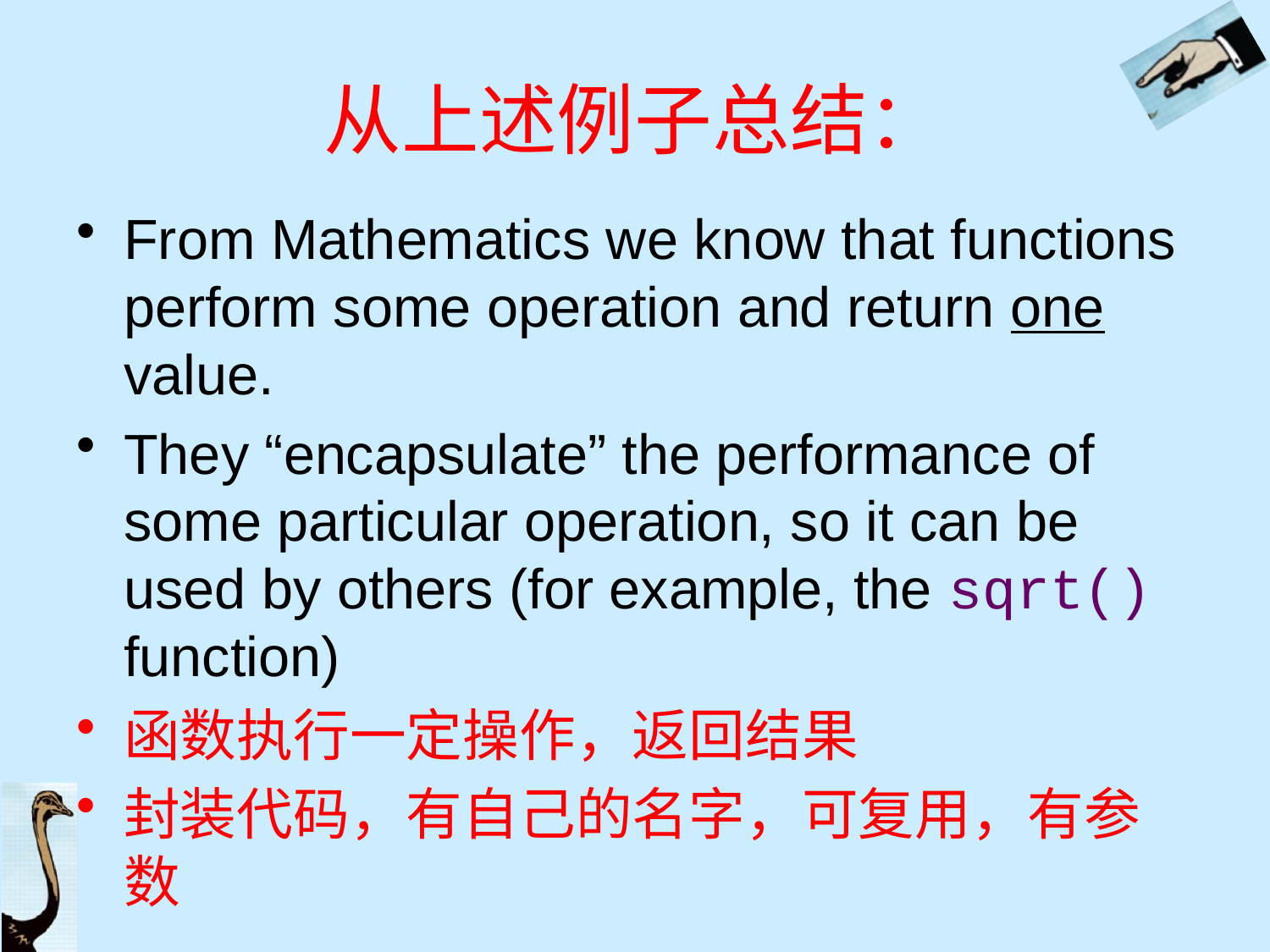

# 从上述例子总结：
From Mathematics we know that functions perform some operation and return one value.
They “encapsulate” the performance of some particular operation, so it can be used by others (for example, the sqrt() function)
函数执行一定操作，返回结果
封装代码，有自己的名字，可复用，有参数